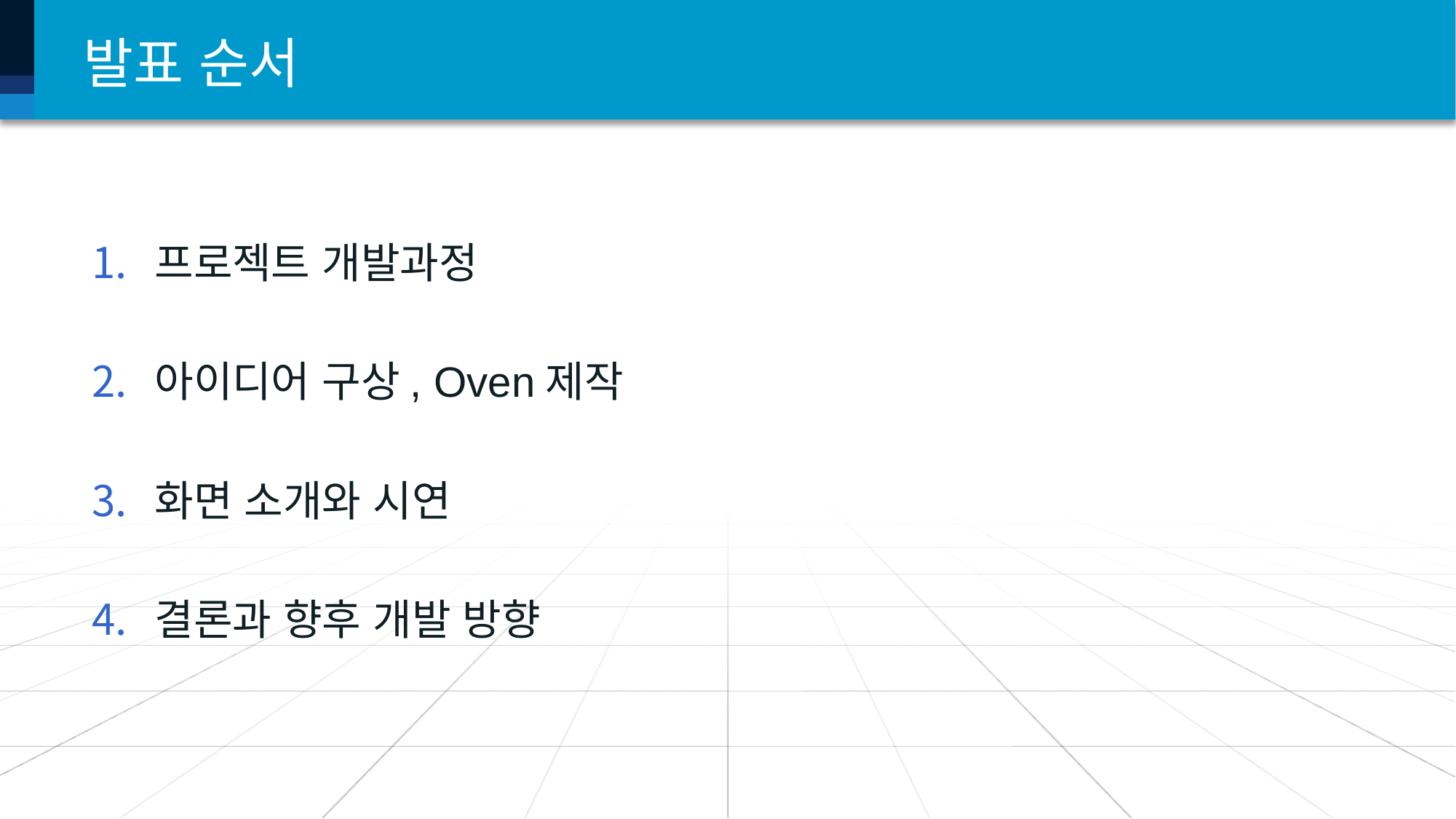

# 발표 순서
 프로젝트 개발과정

 아이디어 구상, Oven제작

 화면 소개와 시연

 결론과 향후 개발 방향